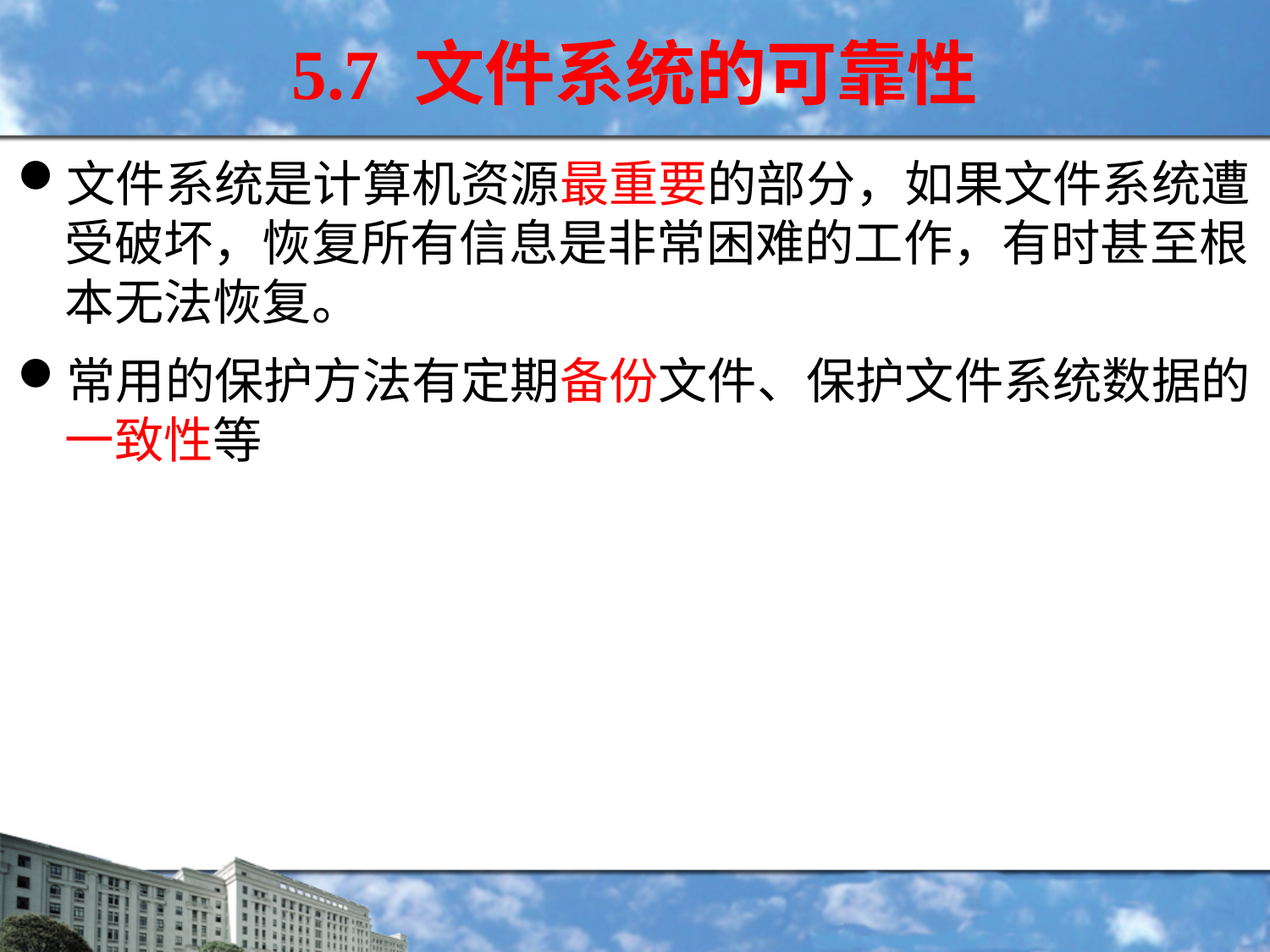

5.7 文件系统的可靠性
文件系统是计算机资源最重要的部分，如果文件系统遭受破坏，恢复所有信息是非常困难的工作，有时甚至根本无法恢复。
常用的保护方法有定期备份文件、保护文件系统数据的一致性等